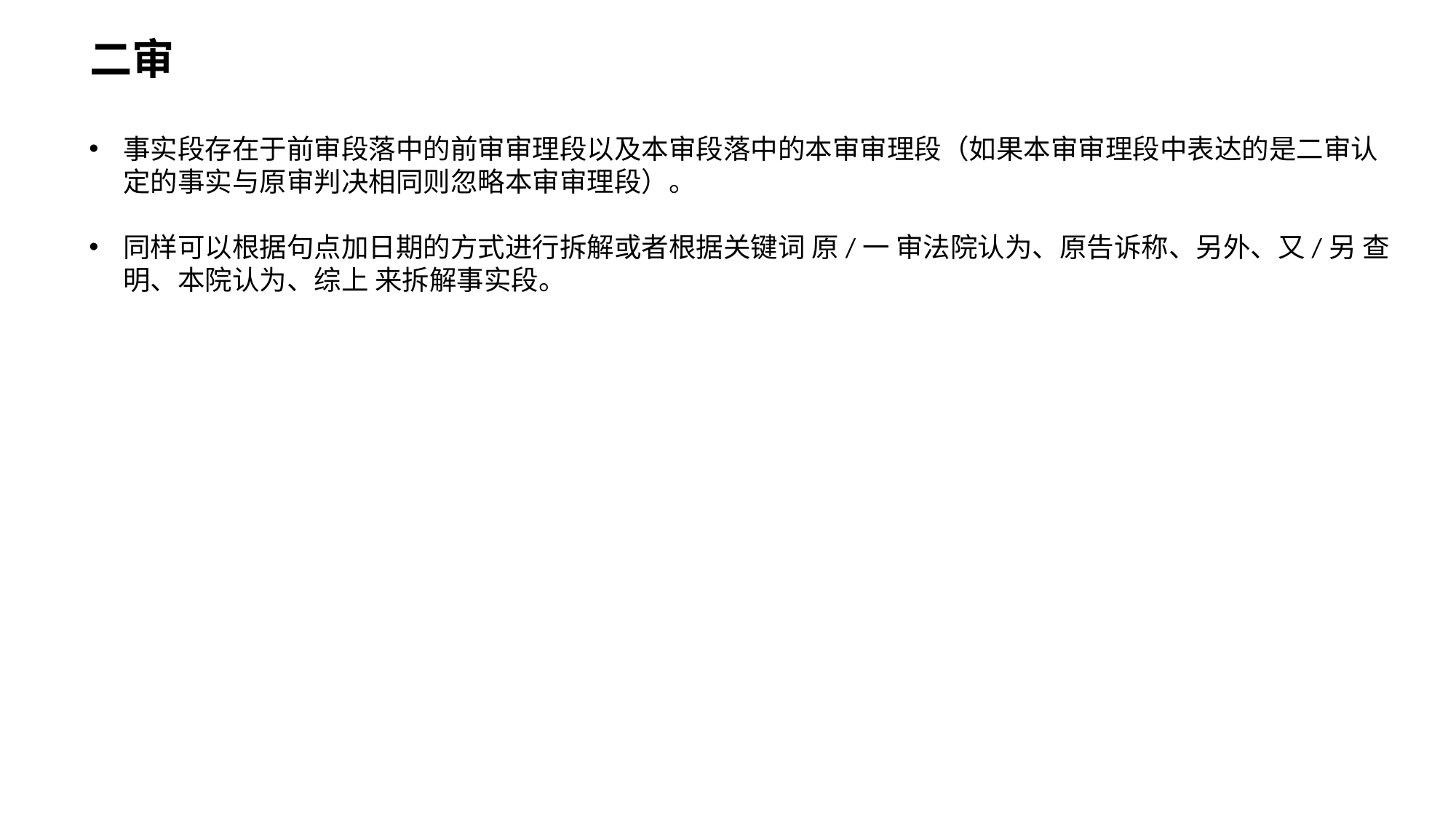

二审
事实段存在于前审段落中的前审审理段以及本审段落中的本审审理段（如果本审审理段中表达的是二审认定的事实与原审判决相同则忽略本审审理段）。

同样可以根据句点加日期的方式进行拆解或者根据关键词 原/一 审法院认为、原告诉称、另外、又/另 查明、本院认为、综上 来拆解事实段。